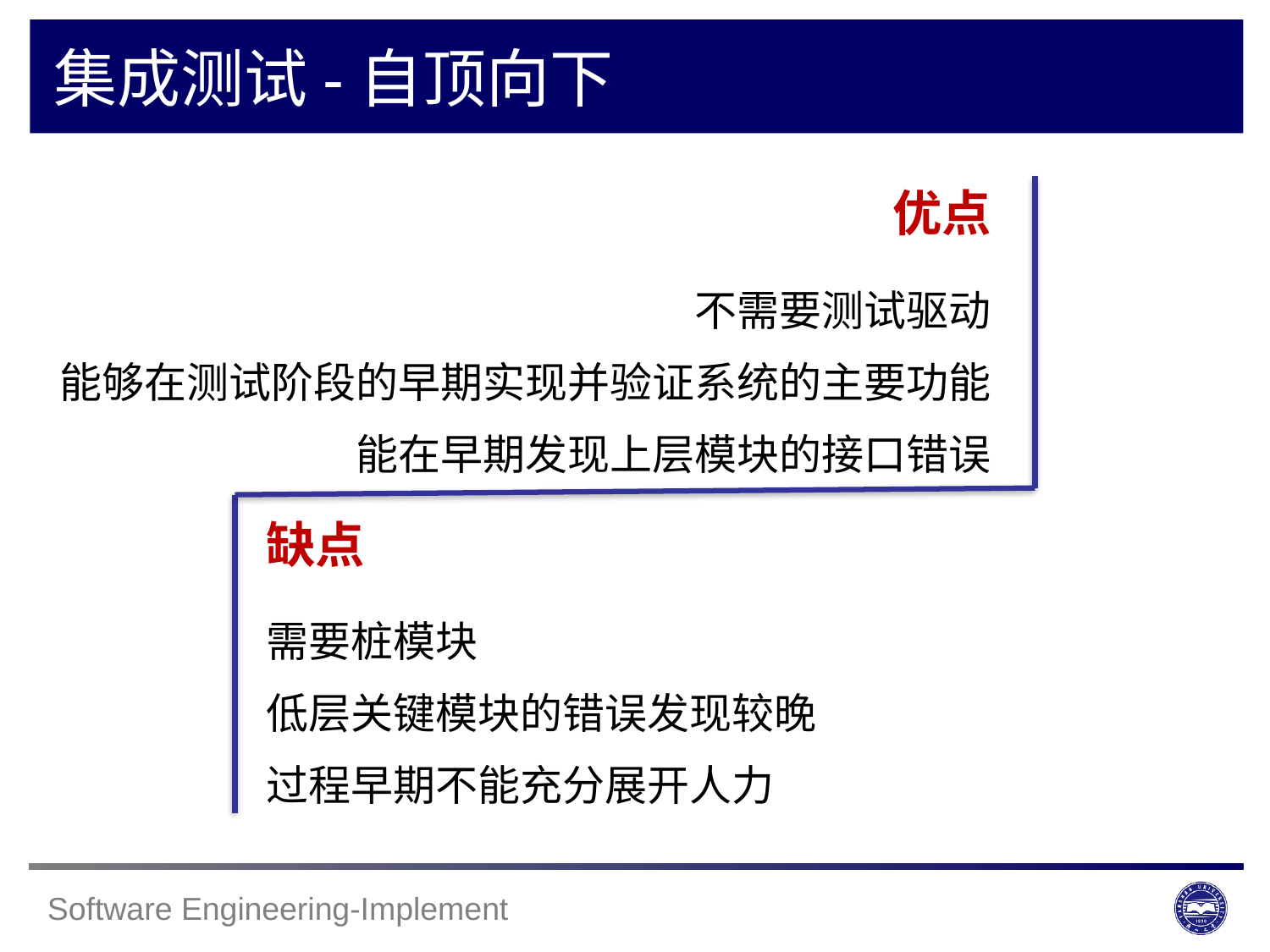

集成测试-自顶向下
优点
不需要测试驱动
能够在测试阶段的早期实现并验证系统的主要功能
能在早期发现上层模块的接口错误
缺点
需要桩模块
低层关键模块的错误发现较晚
过程早期不能充分展开人力